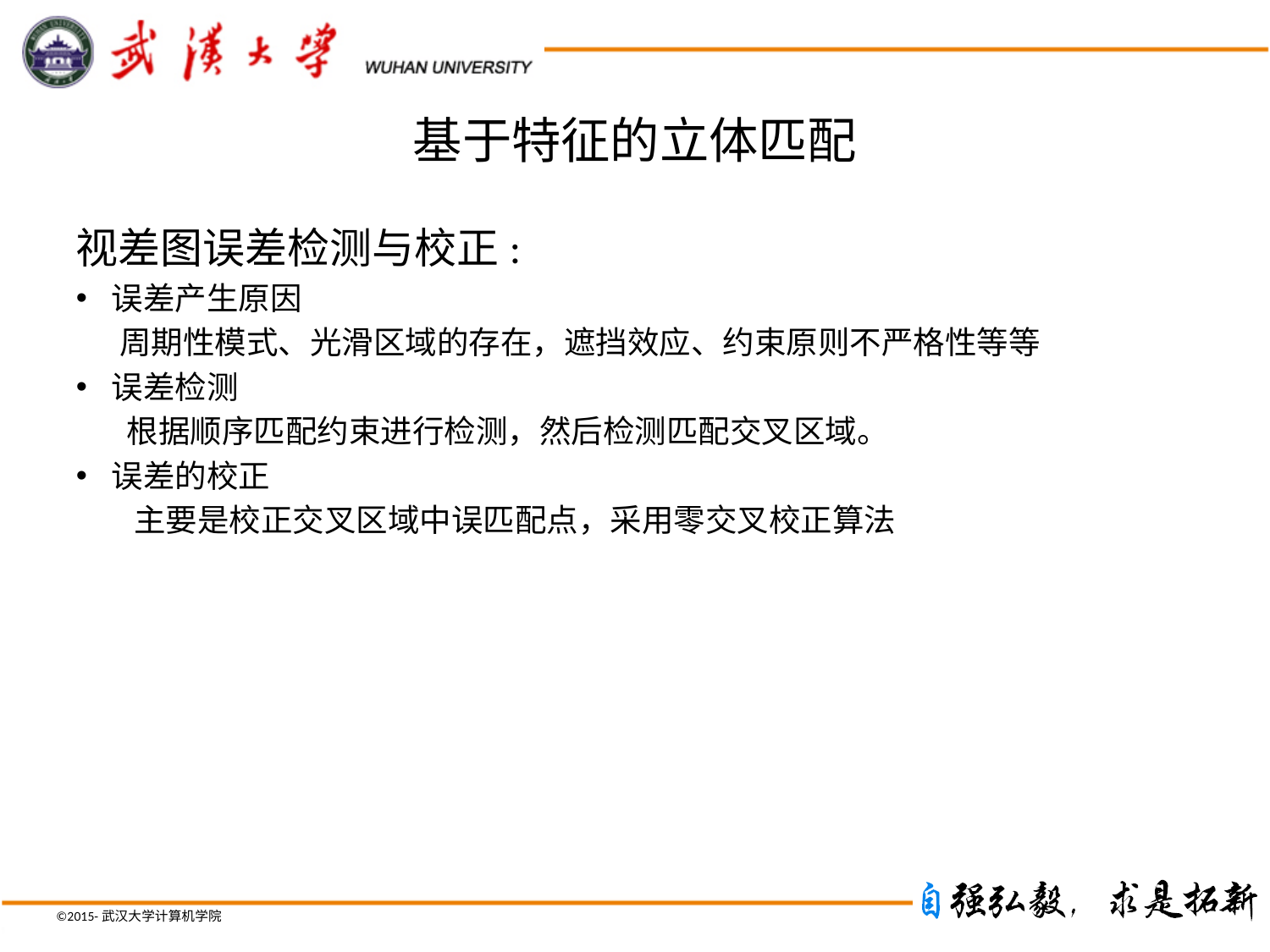

# 基于特征的立体匹配
视差图误差检测与校正:
误差产生原因
     周期性模式、光滑区域的存在，遮挡效应、约束原则不严格性等等
误差检测
      根据顺序匹配约束进行检测，然后检测匹配交叉区域。
误差的校正
       主要是校正交叉区域中误匹配点，采用零交叉校正算法